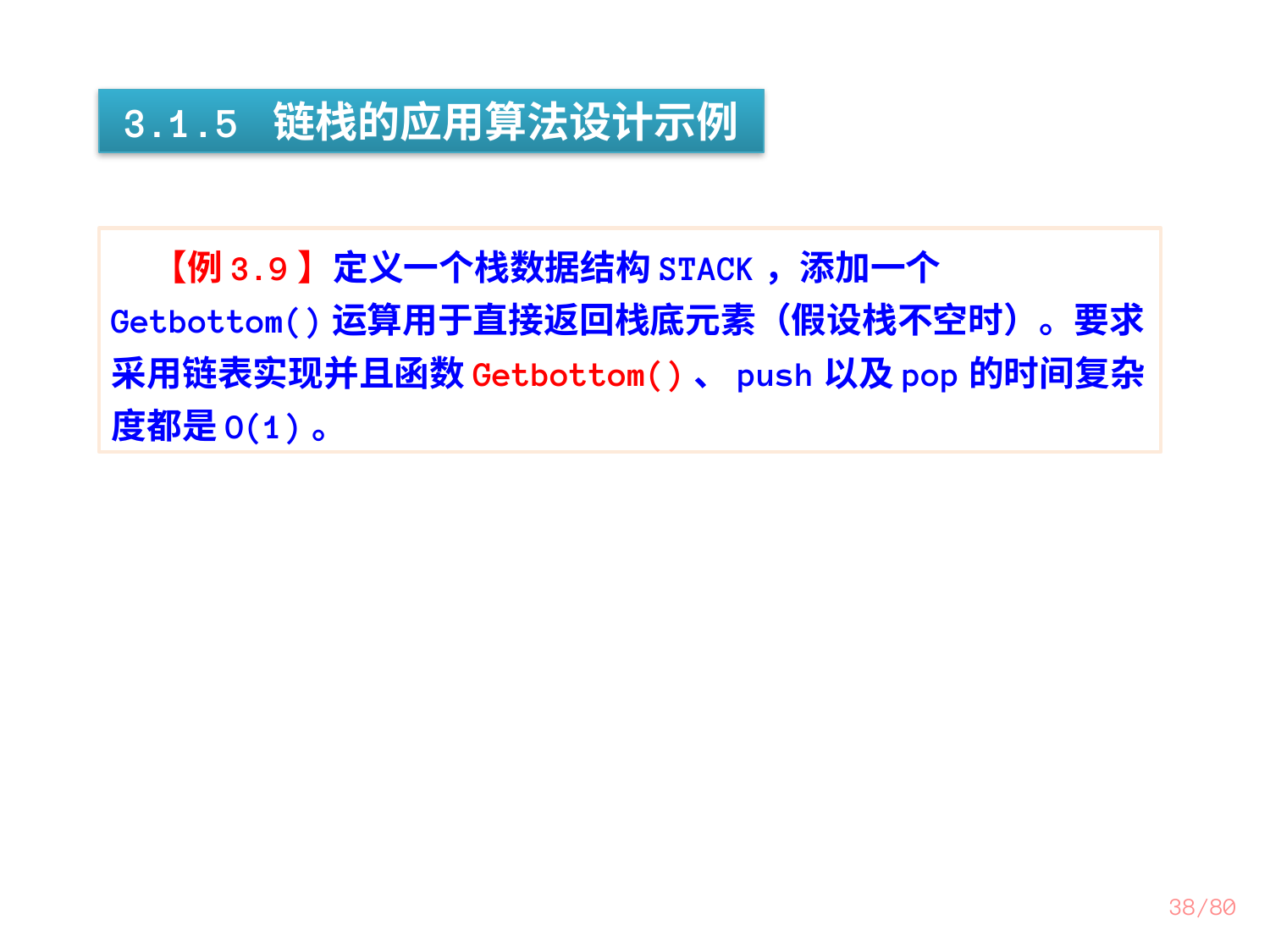

3.1.5 链栈的应用算法设计示例
    【例3.9】定义一个栈数据结构STACK，添加一个Getbottom()运算用于直接返回栈底元素（假设栈不空时）。要求采用链表实现并且函数Getbottom()、push以及pop的时间复杂度都是O(1)。
38/80